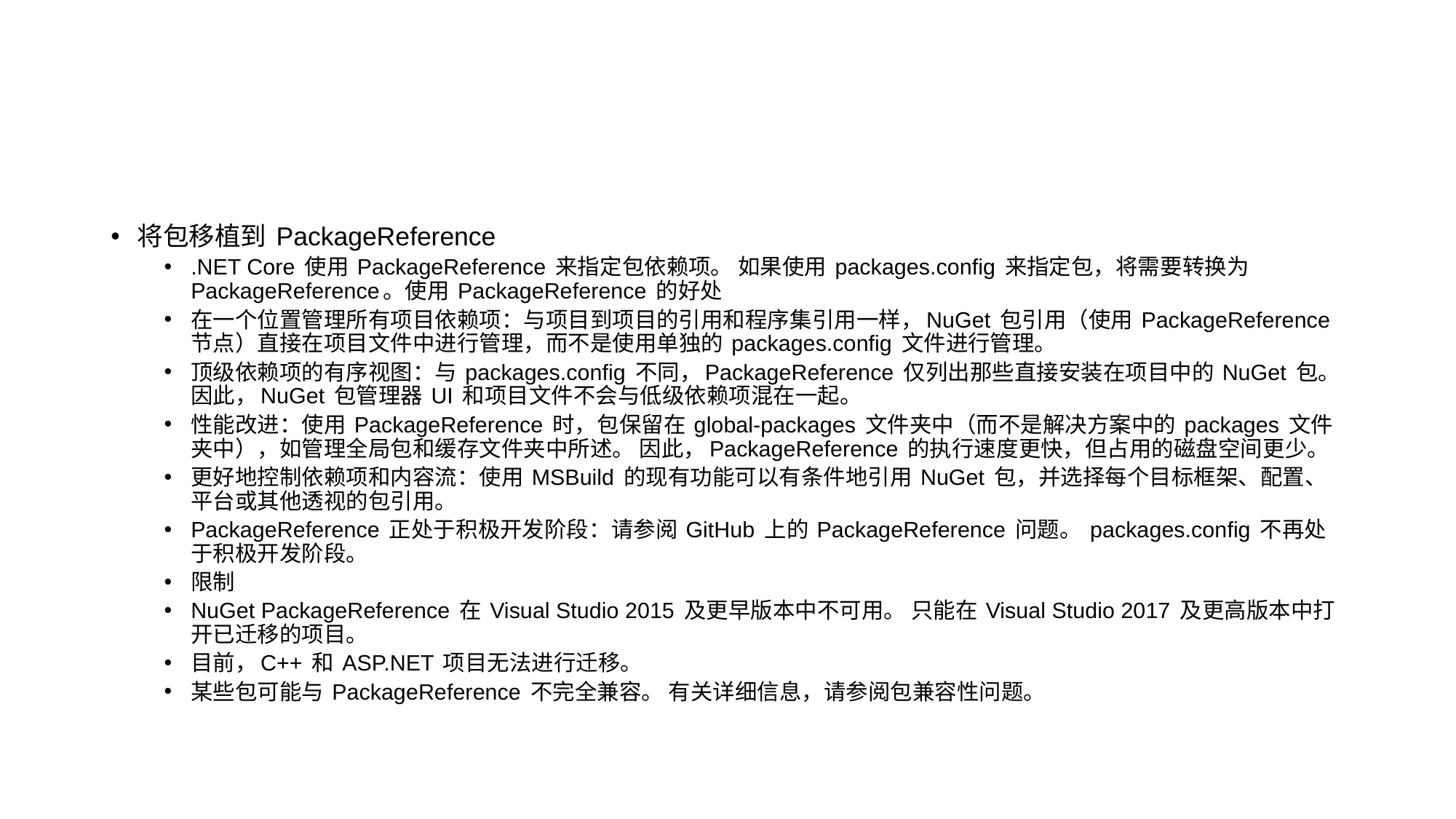

#
将包移植到 PackageReference
.NET Core 使用 PackageReference 来指定包依赖项。 如果使用 packages.config 来指定包，将需要转换为 PackageReference。使用 PackageReference 的好处
在一个位置管理所有项目依赖项：与项目到项目的引用和程序集引用一样，NuGet 包引用（使用 PackageReference 节点）直接在项目文件中进行管理，而不是使用单独的 packages.config 文件进行管理。
顶级依赖项的有序视图：与 packages.config 不同，PackageReference 仅列出那些直接安装在项目中的 NuGet 包。 因此，NuGet 包管理器 UI 和项目文件不会与低级依赖项混在一起。
性能改进：使用 PackageReference 时，包保留在 global-packages 文件夹中（而不是解决方案中的 packages 文件夹中），如管理全局包和缓存文件夹中所述。 因此，PackageReference 的执行速度更快，但占用的磁盘空间更少。
更好地控制依赖项和内容流：使用 MSBuild 的现有功能可以有条件地引用 NuGet 包，并选择每个目标框架、配置、平台或其他透视的包引用。
PackageReference 正处于积极开发阶段：请参阅 GitHub 上的 PackageReference 问题。 packages.config 不再处于积极开发阶段。
限制
NuGet PackageReference 在 Visual Studio 2015 及更早版本中不可用。 只能在 Visual Studio 2017 及更高版本中打开已迁移的项目。
目前，C++ 和 ASP.NET 项目无法进行迁移。
某些包可能与 PackageReference 不完全兼容。 有关详细信息，请参阅包兼容性问题。